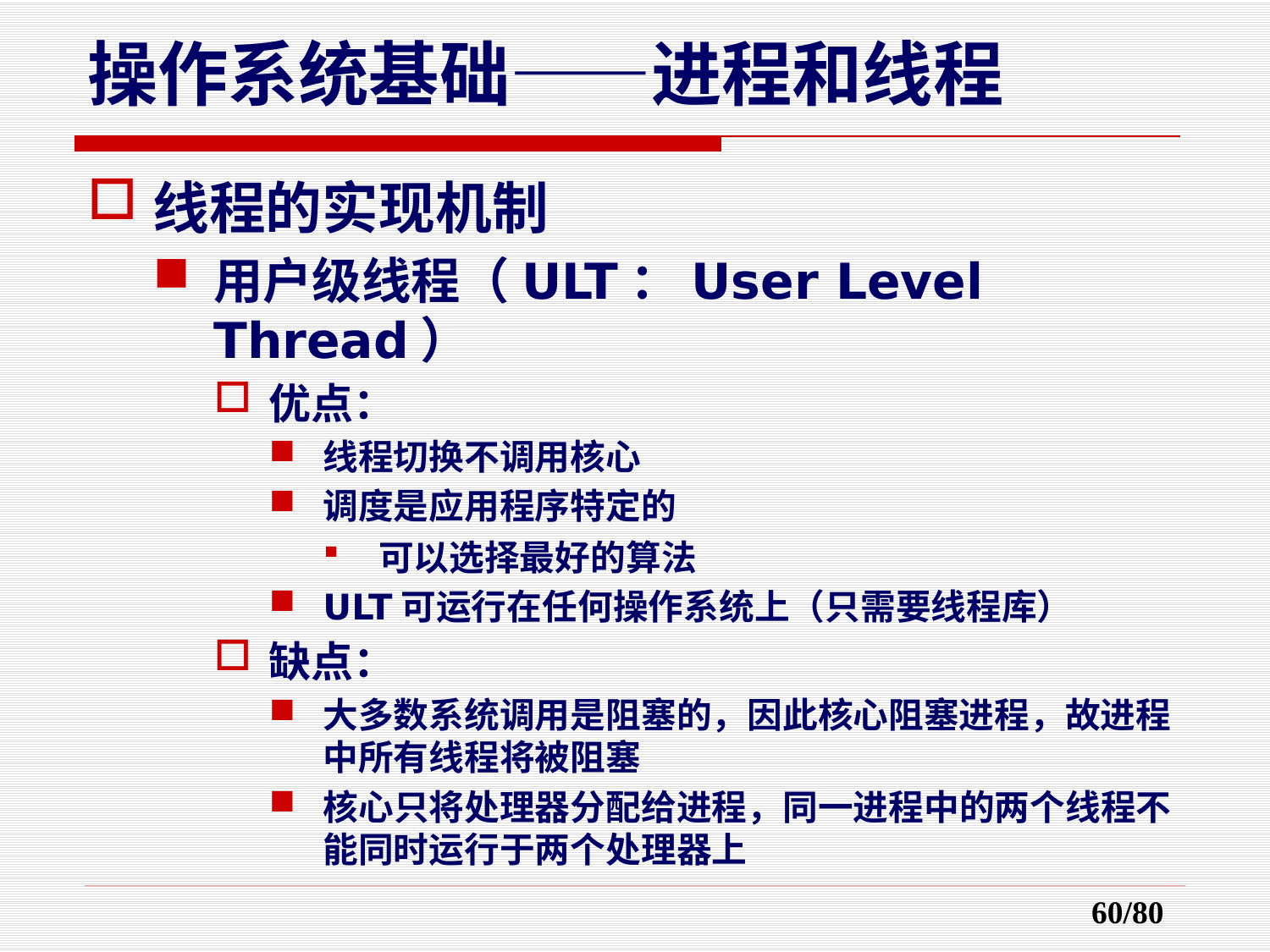

操作系统基础——进程和线程
线程的实现机制
用户级线程（ULT：User Level Thread）
优点：
线程切换不调用核心
调度是应用程序特定的
可以选择最好的算法
ULT可运行在任何操作系统上（只需要线程库）
缺点：
大多数系统调用是阻塞的，因此核心阻塞进程，故进程中所有线程将被阻塞
核心只将处理器分配给进程，同一进程中的两个线程不能同时运行于两个处理器上